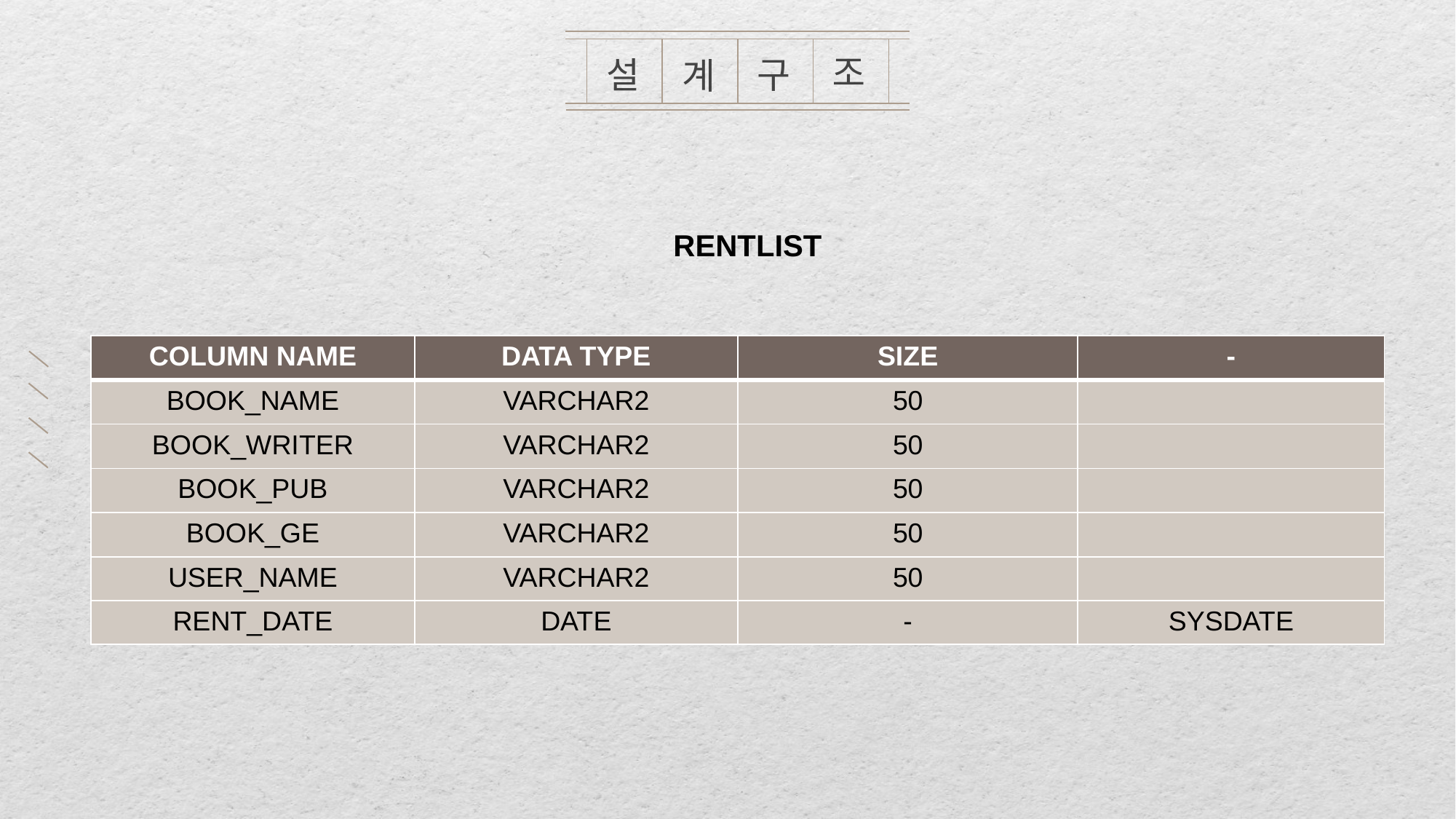

조
구
설
계
RENTLIST
| COLUMN NAME | DATA TYPE | SIZE | - |
| --- | --- | --- | --- |
| BOOK\_NAME | VARCHAR2 | 50 |  |
| BOOK\_WRITER | VARCHAR2 | 50 |  |
| BOOK\_PUB | VARCHAR2 | 50 |  |
| BOOK\_GE | VARCHAR2 | 50 |  |
| USER\_NAME | VARCHAR2 | 50 |  |
| RENT\_DATE | DATE | - | SYSDATE |